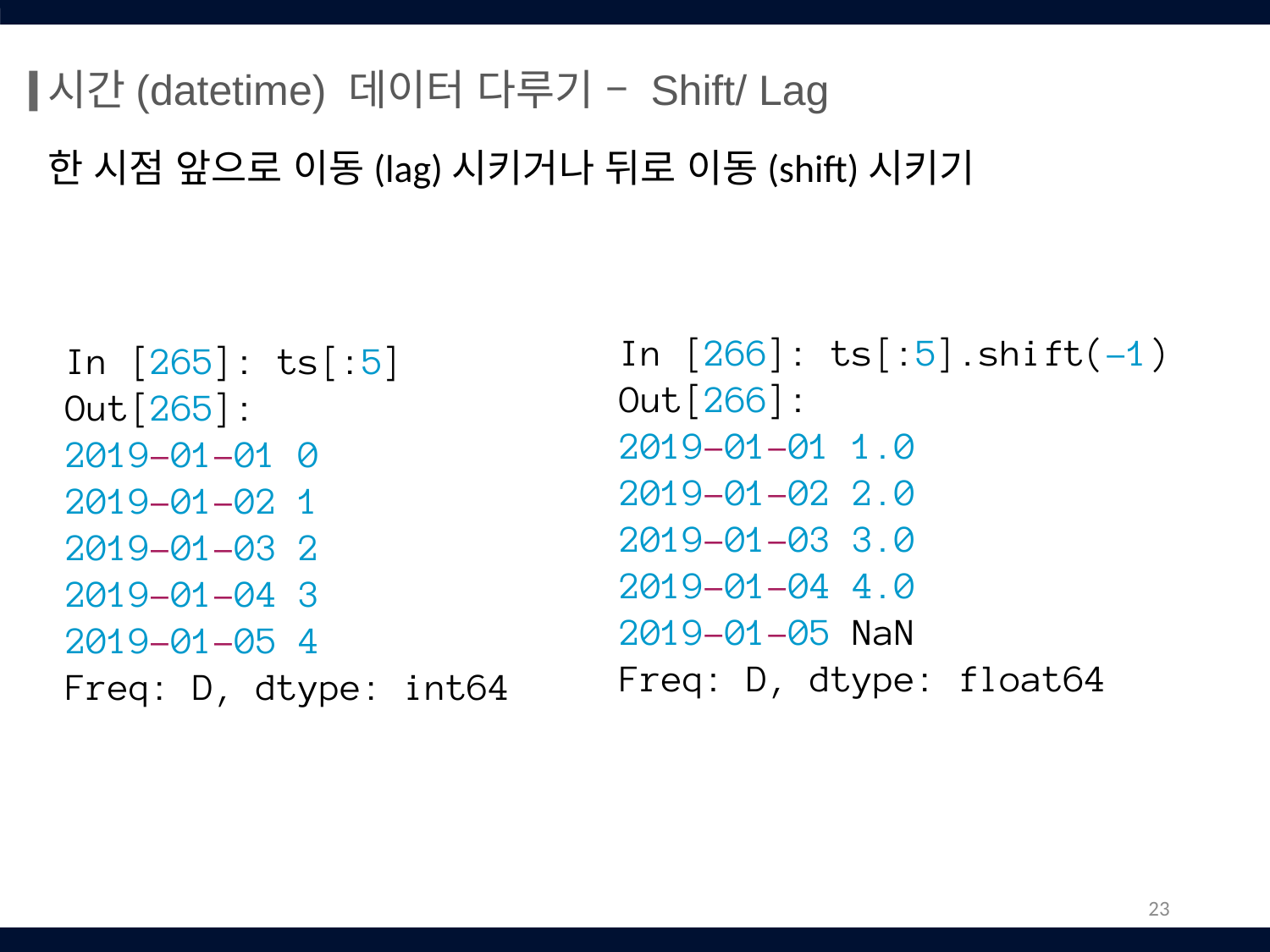

시간(datetime) 데이터 다루기 – Shift/ Lag
한 시점 앞으로 이동(lag)시키거나 뒤로 이동(shift)시키기
In [266]: ts[:5].shift(-1)
Out[266]:
2019-01-01 1.0
2019-01-02 2.0
2019-01-03 3.0
2019-01-04 4.0
2019-01-05 NaN
Freq: D, dtype: float64
In [265]: ts[:5]
Out[265]:
2019-01-01 0
2019-01-02 1
2019-01-03 2
2019-01-04 3
2019-01-05 4
Freq: D, dtype: int64
23